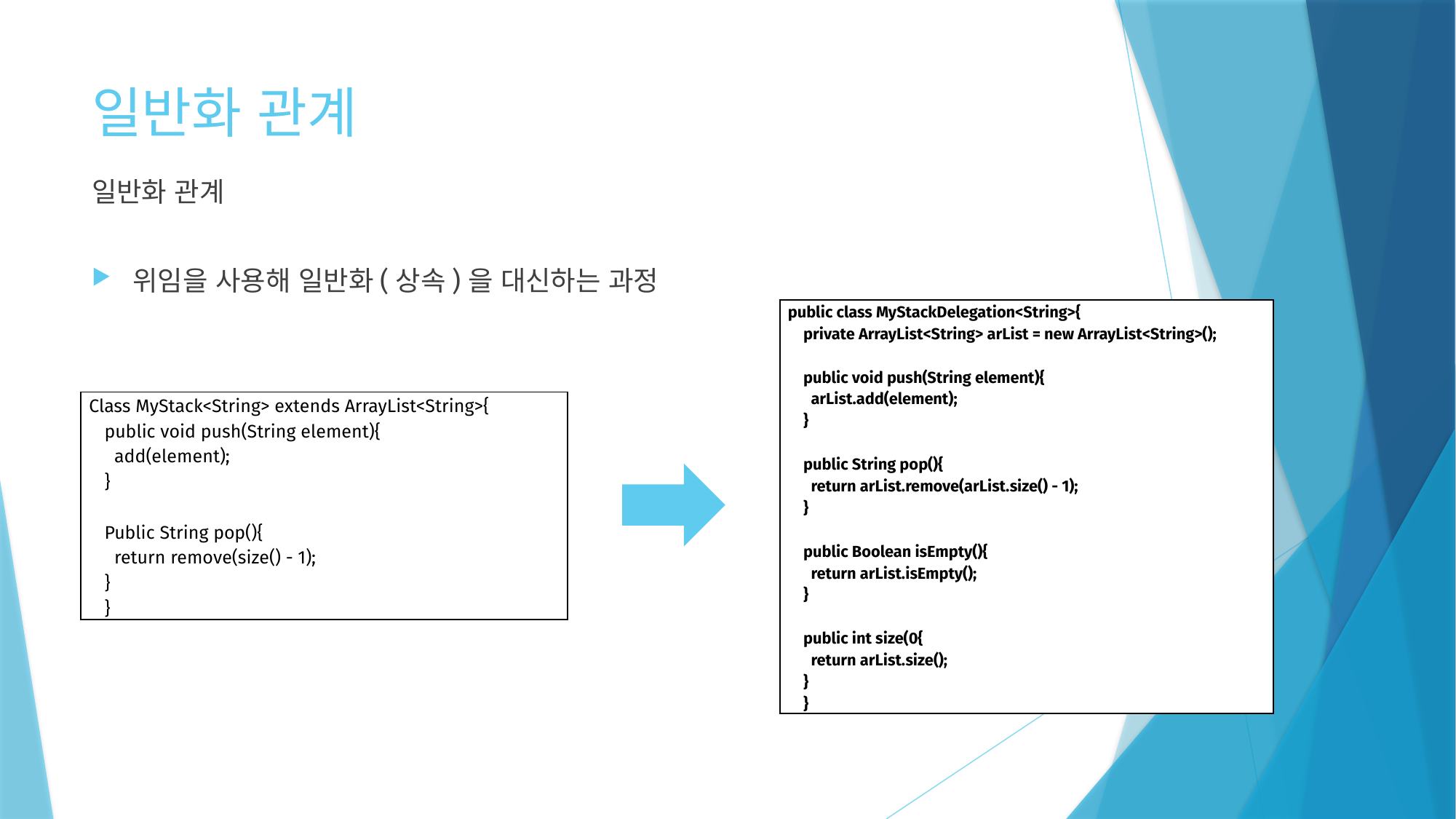

# 일반화 관계
일반화 관계
위임을 사용해 일반화(상속)을 대신하는 과정

| public class MyStackDelegation<String>{ private ArrayList<String> arList = new ArrayList<String>();   public void push(String element){ arList.add(element); }   public String pop(){ return arList.remove(arList.size() - 1); }   public Boolean isEmpty(){ return arList.isEmpty(); }   public int size(0{ return arList.size(); } } |
| --- |
| Class MyStack<String> extends ArrayList<String>{ public void push(String element){ add(element); }   Public String pop(){ return remove(size() - 1); } } |
| --- |